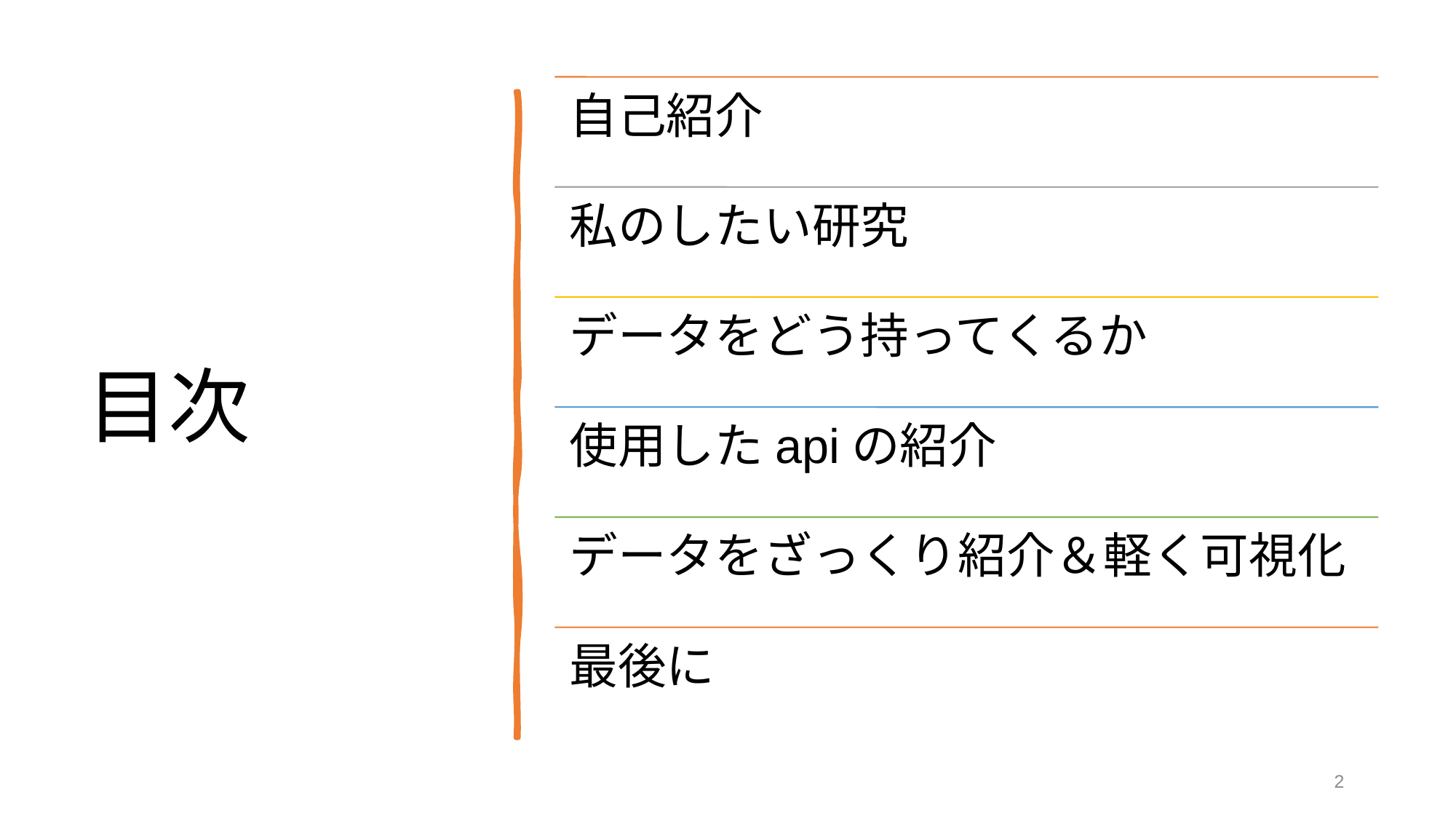

自己紹介
私のしたい研究
データをどう持ってくるか
使用したapiの紹介
データをざっくり紹介＆軽く可視化
最後に
# 目次

2